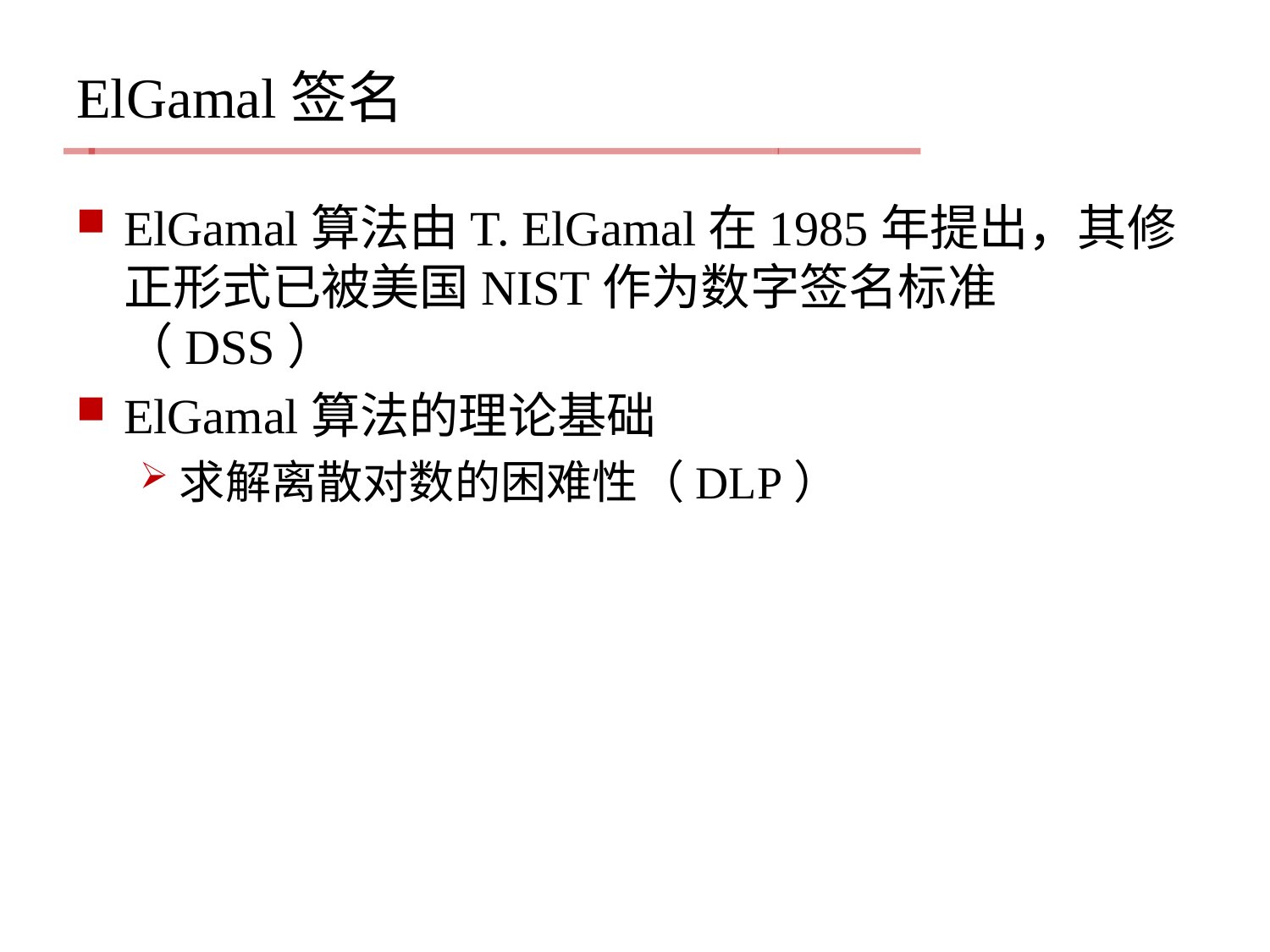

# ElGamal签名
ElGamal算法由T. ElGamal在1985年提出，其修正形式已被美国NIST作为数字签名标准（DSS）
ElGamal算法的理论基础
求解离散对数的困难性（DLP）